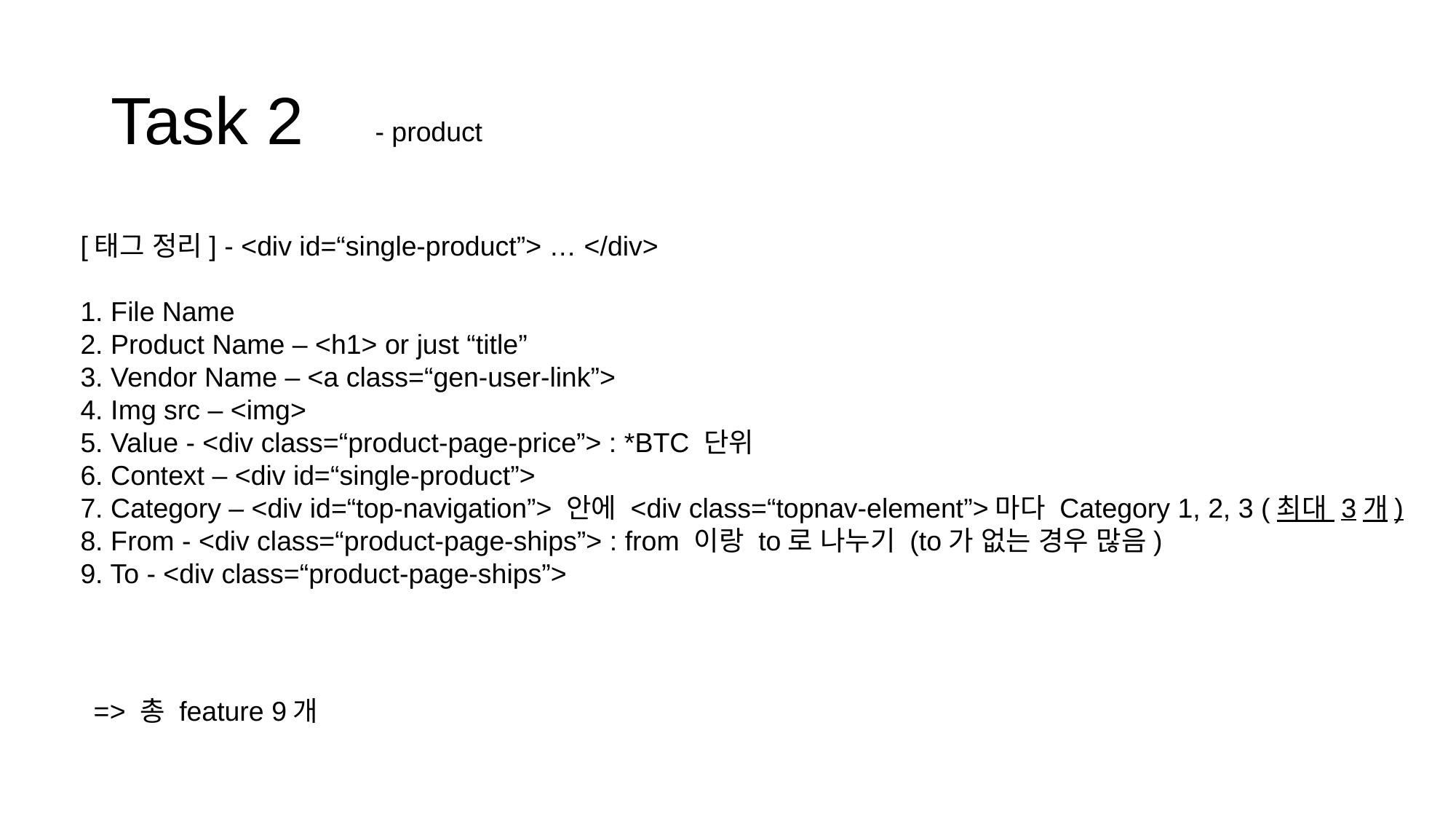

# Task 2
- product
[태그 정리] - <div id=“single-product”> … </div>

1. File Name
2. Product Name – <h1> or just “title”
3. Vendor Name – <a class=“gen-user-link”>
4. Img src – <img>
5. Value - <div class=“product-page-price”> : *BTC 단위
6. Context – <div id=“single-product”>
7. Category – <div id=“top-navigation”> 안에 <div class=“topnav-element”>마다 Category 1, 2, 3 (최대 3개)
8. From - <div class=“product-page-ships”> : from 이랑 to로 나누기 (to가 없는 경우 많음)
9. To - <div class=“product-page-ships”>

=> 총 feature 9개